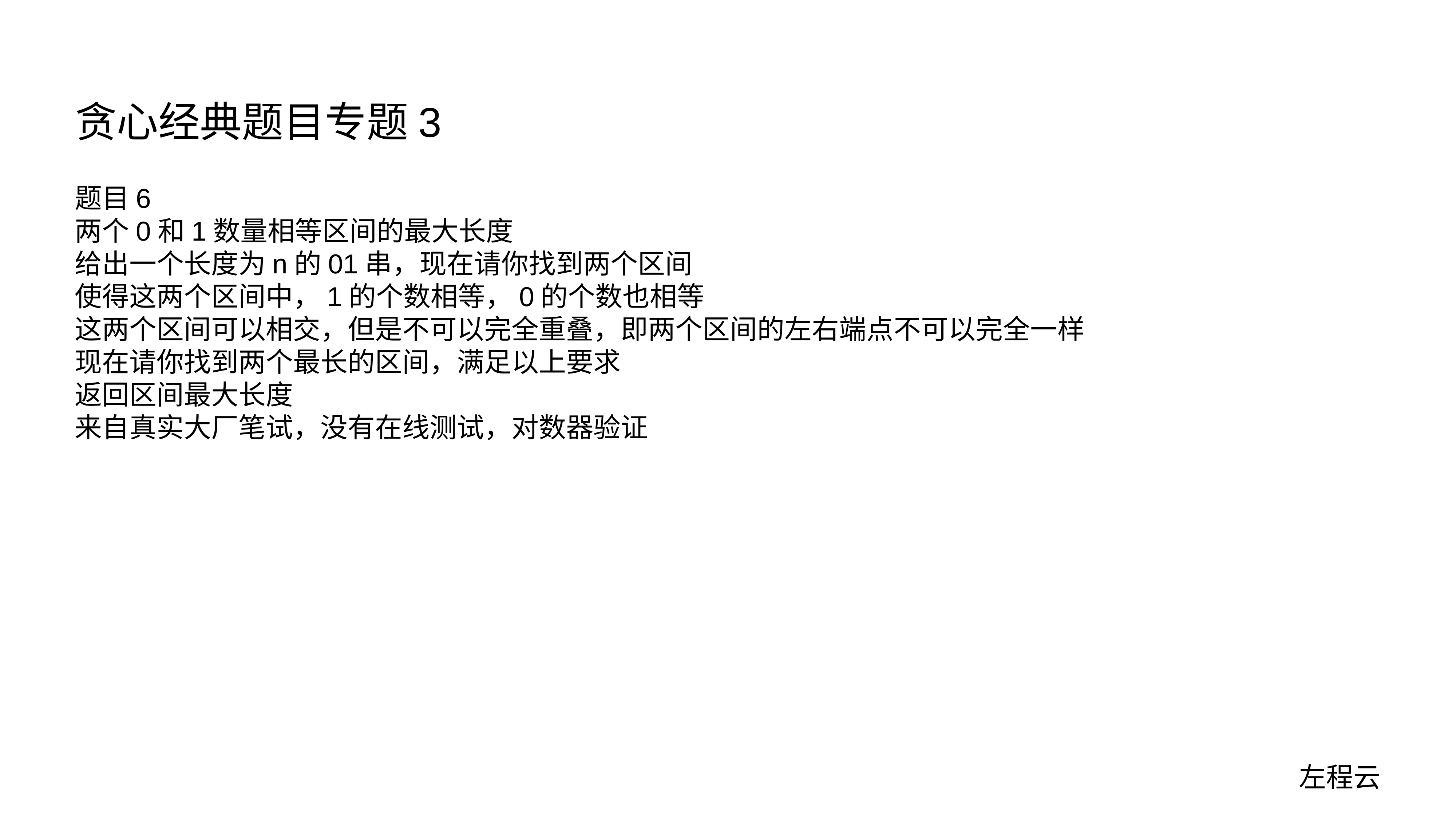

# 贪心经典题目专题3
题目6
两个0和1数量相等区间的最大长度
给出一个长度为n的01串，现在请你找到两个区间
使得这两个区间中，1的个数相等，0的个数也相等
这两个区间可以相交，但是不可以完全重叠，即两个区间的左右端点不可以完全一样
现在请你找到两个最长的区间，满足以上要求
返回区间最大长度
来自真实大厂笔试，没有在线测试，对数器验证
左程云